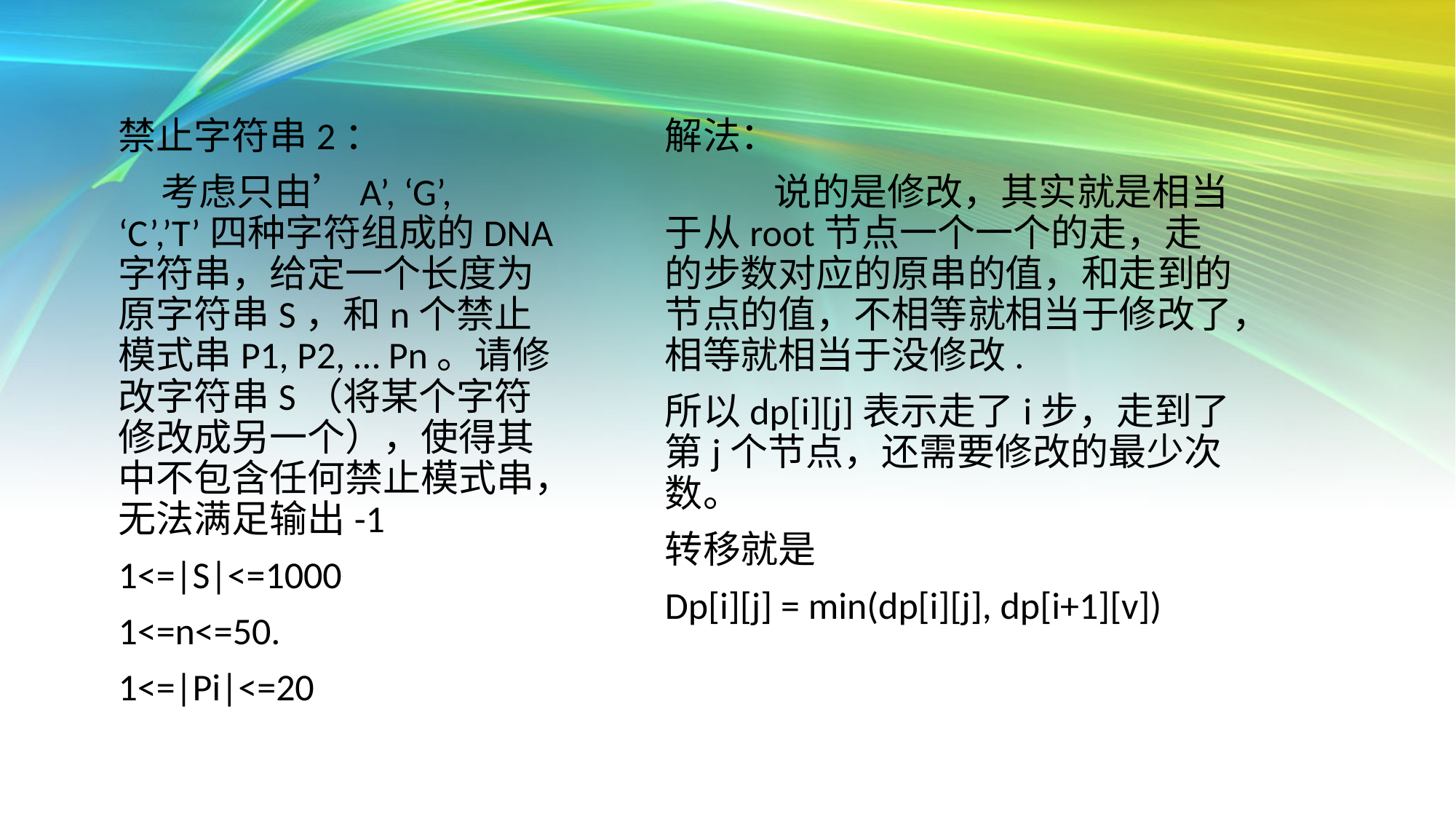

解法：
	说的是修改，其实就是相当于从root节点一个一个的走，走的步数对应的原串的值，和走到的节点的值，不相等就相当于修改了，相等就相当于没修改.
所以dp[i][j]表示走了i步，走到了第j个节点，还需要修改的最少次数。
转移就是
Dp[i][j] = min(dp[i][j], dp[i+1][v])

禁止字符串2：
    考虑只由’A’, ‘G’, ‘C’,’T’四种字符组成的DNA字符串，给定一个长度为原字符串S，和n个禁止模式串P1, P2, … Pn。请修改字符串S（将某个字符修改成另一个），使得其中不包含任何禁止模式串，无法满足输出-1
1<=|S|<=1000
1<=n<=50.
1<=|Pi|<=20